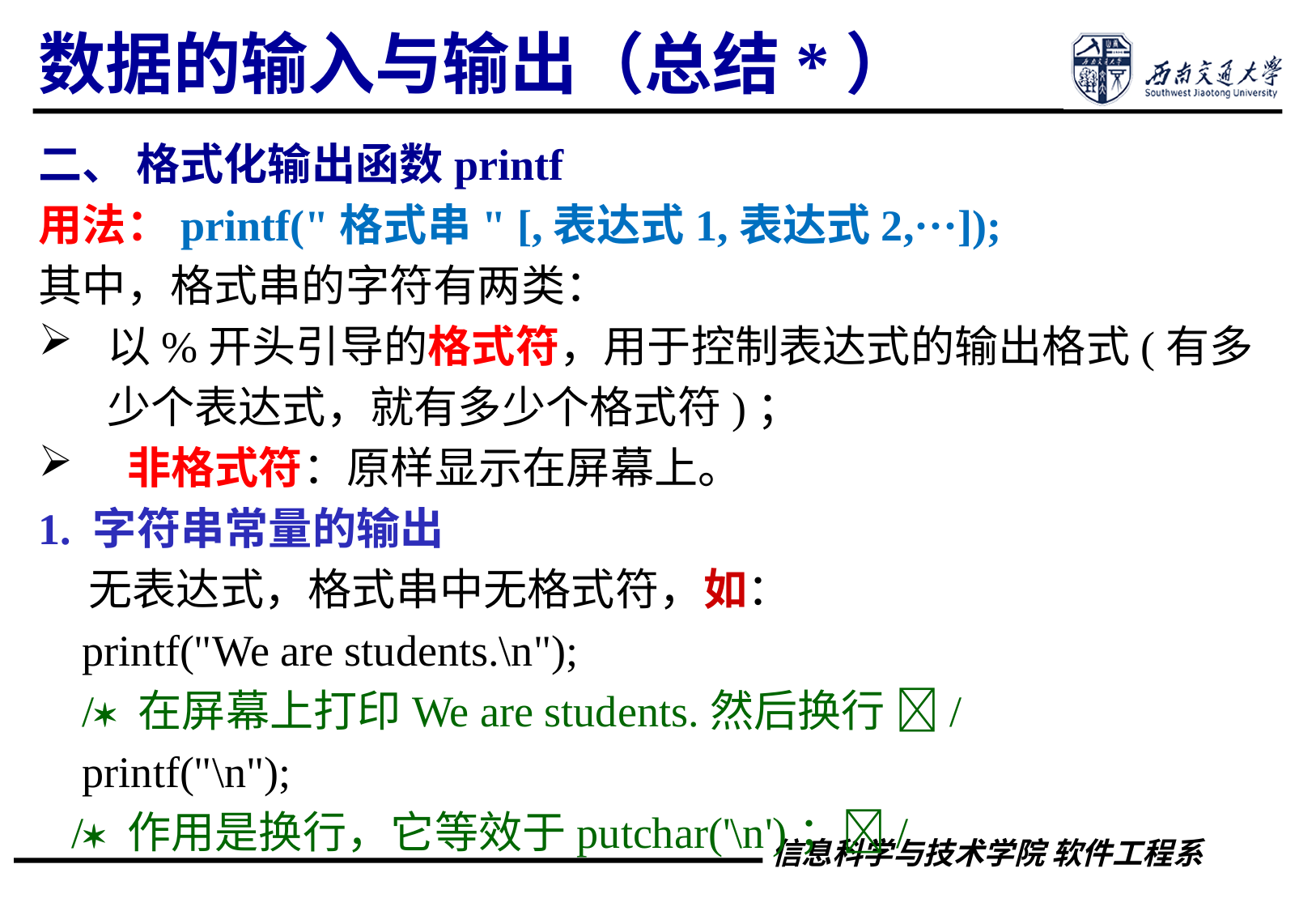

数据的输入与输出（总结*）
二、 格式化输出函数printf
用法：printf("格式串" [,表达式1,表达式2,···]);
其中，格式串的字符有两类：
以%开头引导的格式符，用于控制表达式的输出格式(有多少个表达式，就有多少个格式符)；
 非格式符：原样显示在屏幕上。
1. 字符串常量的输出
    无表达式，格式串中无格式符，如：
    printf("We are students.\n");
    /∗ 在屏幕上打印We are students.然后换行 ∗/
    printf("\n");
   /∗ 作用是换行，它等效于putchar('\n')；∗/